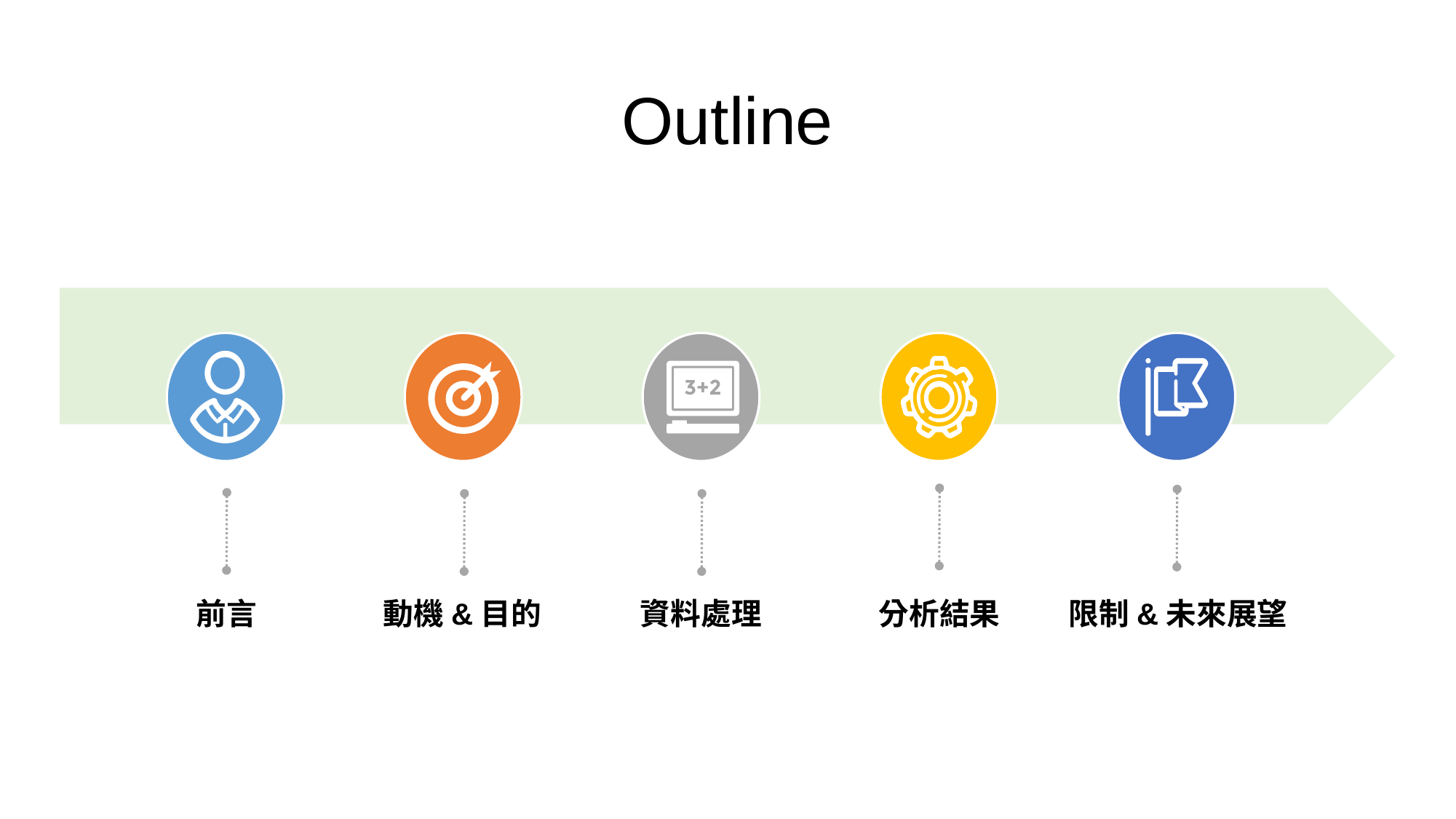

# Outline

前言
動機&目的
資料處理
分析結果
限制&未來展望